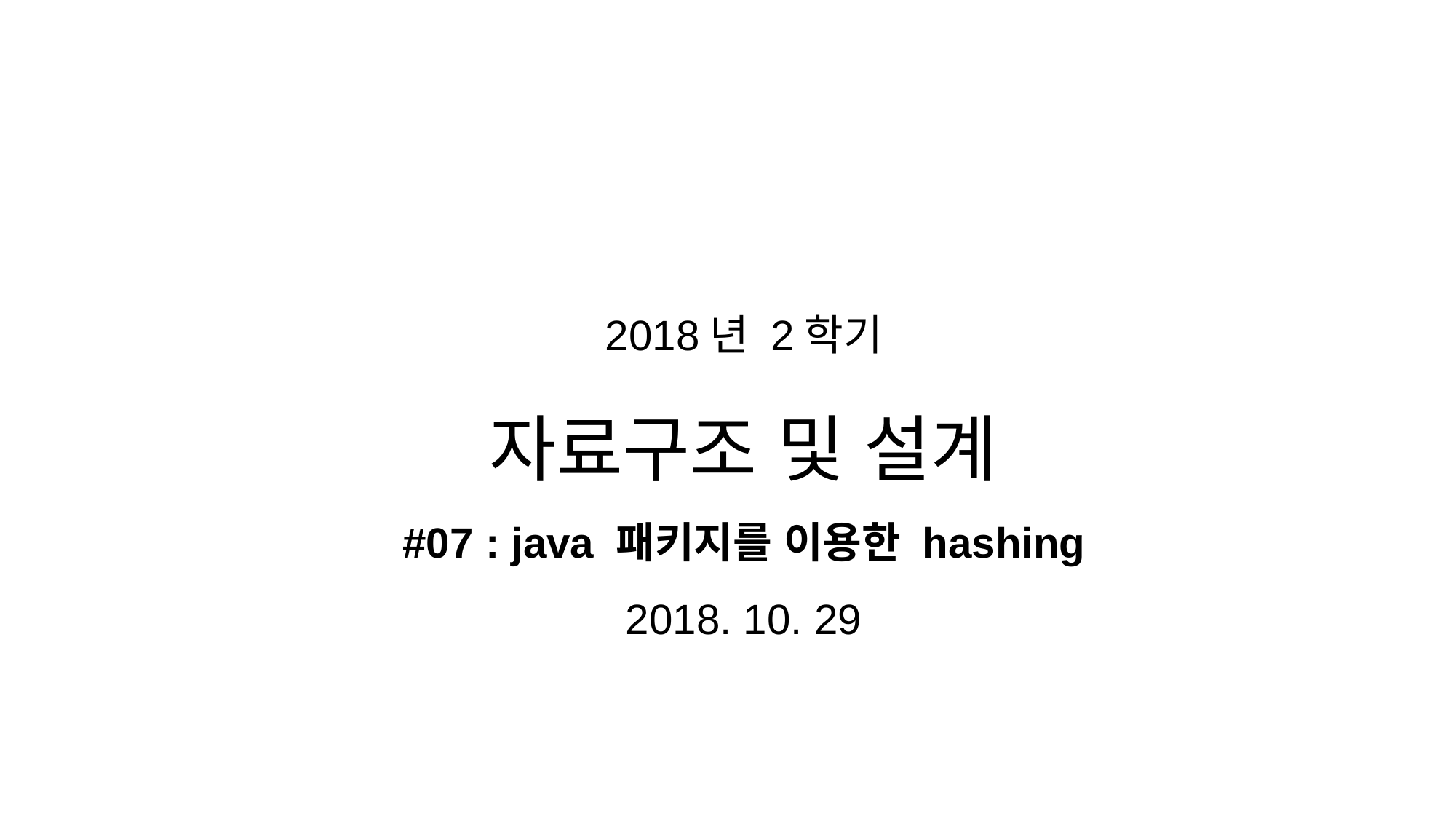

# 2018년 2학기 자료구조 및 설계 #07 : java 패키지를 이용한 hashing 2018. 10. 29